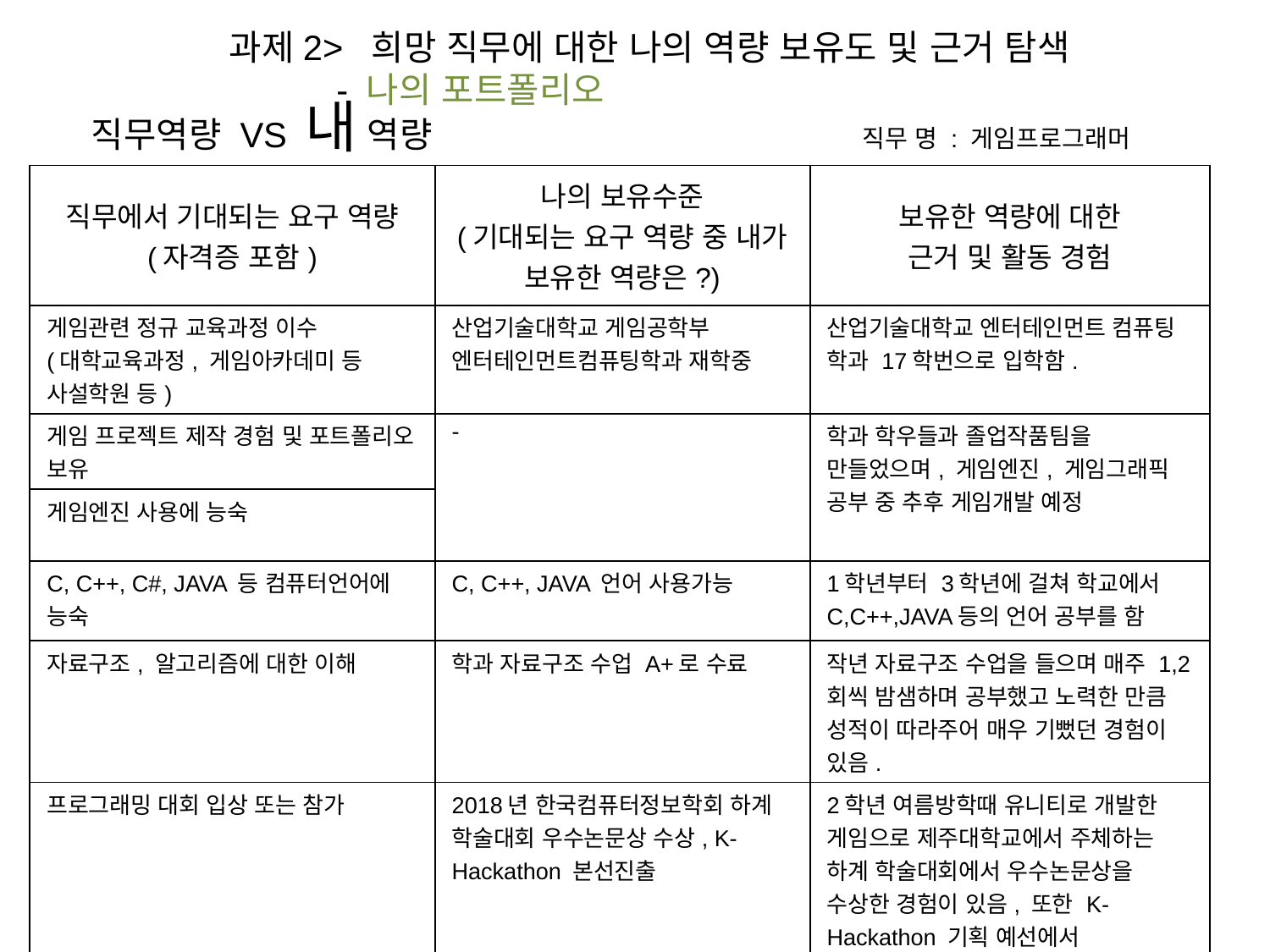

과제2>  희망 직무에 대한 나의 역량 보유도 및 근거 탐색
           - 나의 포트폴리오
직무역량 VS 내 역량
직무 명 : 게임프로그래머
| 직무에서 기대되는 요구 역량 (자격증 포함) | 나의 보유수준 (기대되는 요구 역량 중 내가 보유한 역량은?) | 보유한 역량에 대한 근거 및 활동 경험 |
| --- | --- | --- |
| 게임관련 정규 교육과정 이수 (대학교육과정, 게임아카데미 등 사설학원 등) | 산업기술대학교 게임공학부 엔터테인먼트컴퓨팅학과 재학중 | 산업기술대학교 엔터테인먼트 컴퓨팅 학과 17학번으로 입학함. |
| 게임 프로젝트 제작 경험 및 포트폴리오 보유 | - | 학과 학우들과 졸업작품팀을 만들었으며, 게임엔진, 게임그래픽 공부 중 추후 게임개발 예정 |
| 게임엔진 사용에 능숙 |  |  |
| C, C++, C#, JAVA 등 컴퓨터언어에 능숙 | C, C++, JAVA 언어 사용가능 | 1학년부터 3학년에 걸쳐 학교에서 C,C++,JAVA등의 언어 공부를 함 |
| 자료구조, 알고리즘에 대한 이해 | 학과 자료구조 수업 A+로 수료 | 작년 자료구조 수업을 들으며 매주 1,2회씩 밤샘하며 공부했고 노력한 만큼 성적이 따라주어 매우 기뻤던 경험이 있음. |
| 프로그래밍 대회 입상 또는 참가 | 2018년 한국컴퓨터정보학회 하계 학술대회 우수논문상 수상, K-Hackathon 본선진출 | 2학년 여름방학때 유니티로 개발한 게임으로 제주대학교에서 주체하는 하계 학술대회에서 우수논문상을 수상한 경험이 있음, 또한 K-Hackathon 기획 예선에서 혼밥혼술이라는 어플 기획으로 본선 진출 기회가 주어져 개발한 경험이 있음. |